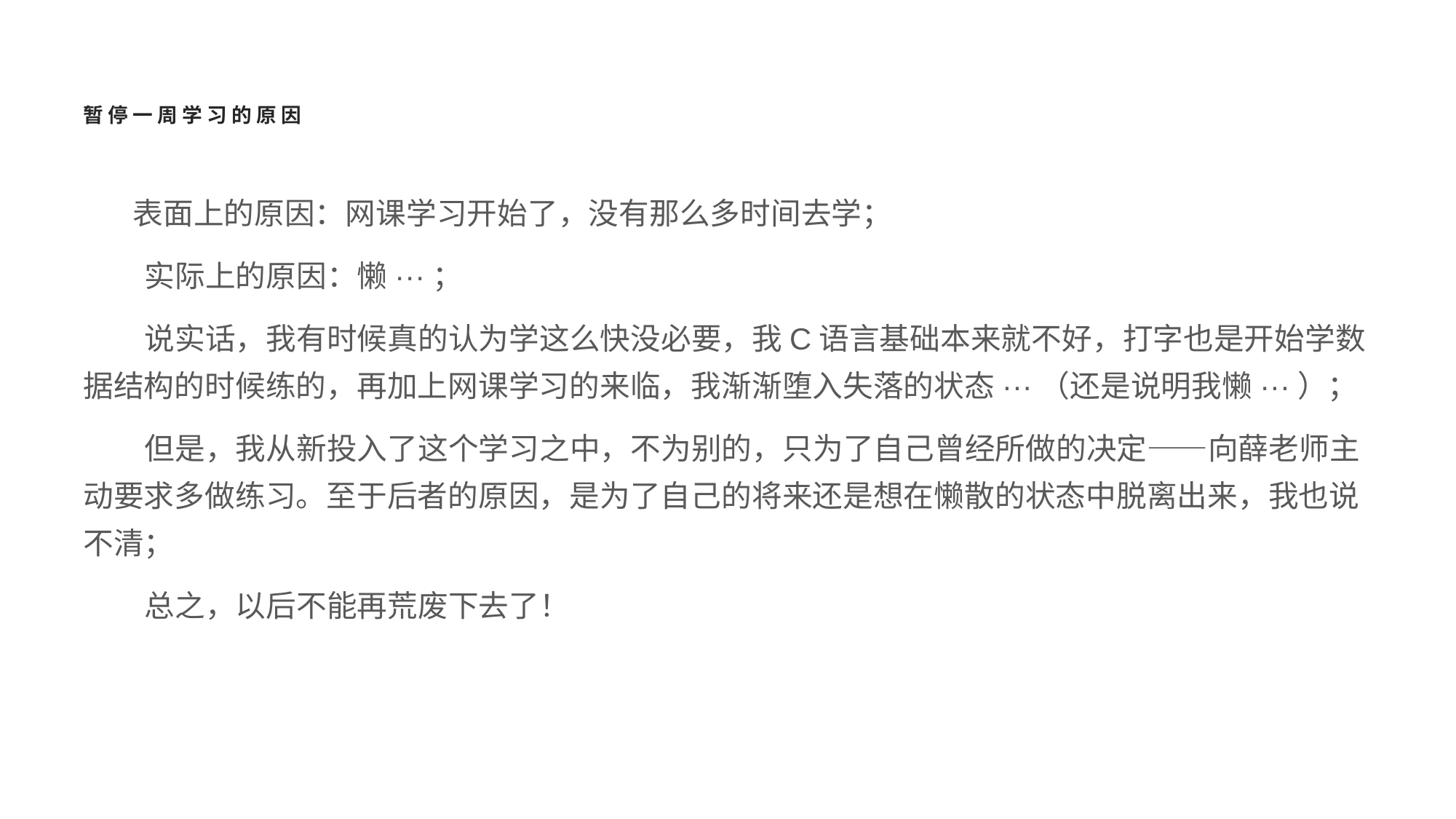

# 暂停一周学习的原因
        表面上的原因：网课学习开始了，没有那么多时间去学；
        实际上的原因：懒···；
        说实话，我有时候真的认为学这么快没必要，我C语言基础本来就不好，打字也是开始学数据结构的时候练的，再加上网课学习的来临，我渐渐堕入失落的状态···（还是说明我懒···）；
        但是，我从新投入了这个学习之中，不为别的，只为了自己曾经所做的决定——向薛老师主动要求多做练习。至于后者的原因，是为了自己的将来还是想在懒散的状态中脱离出来，我也说不清；
        总之，以后不能再荒废下去了！